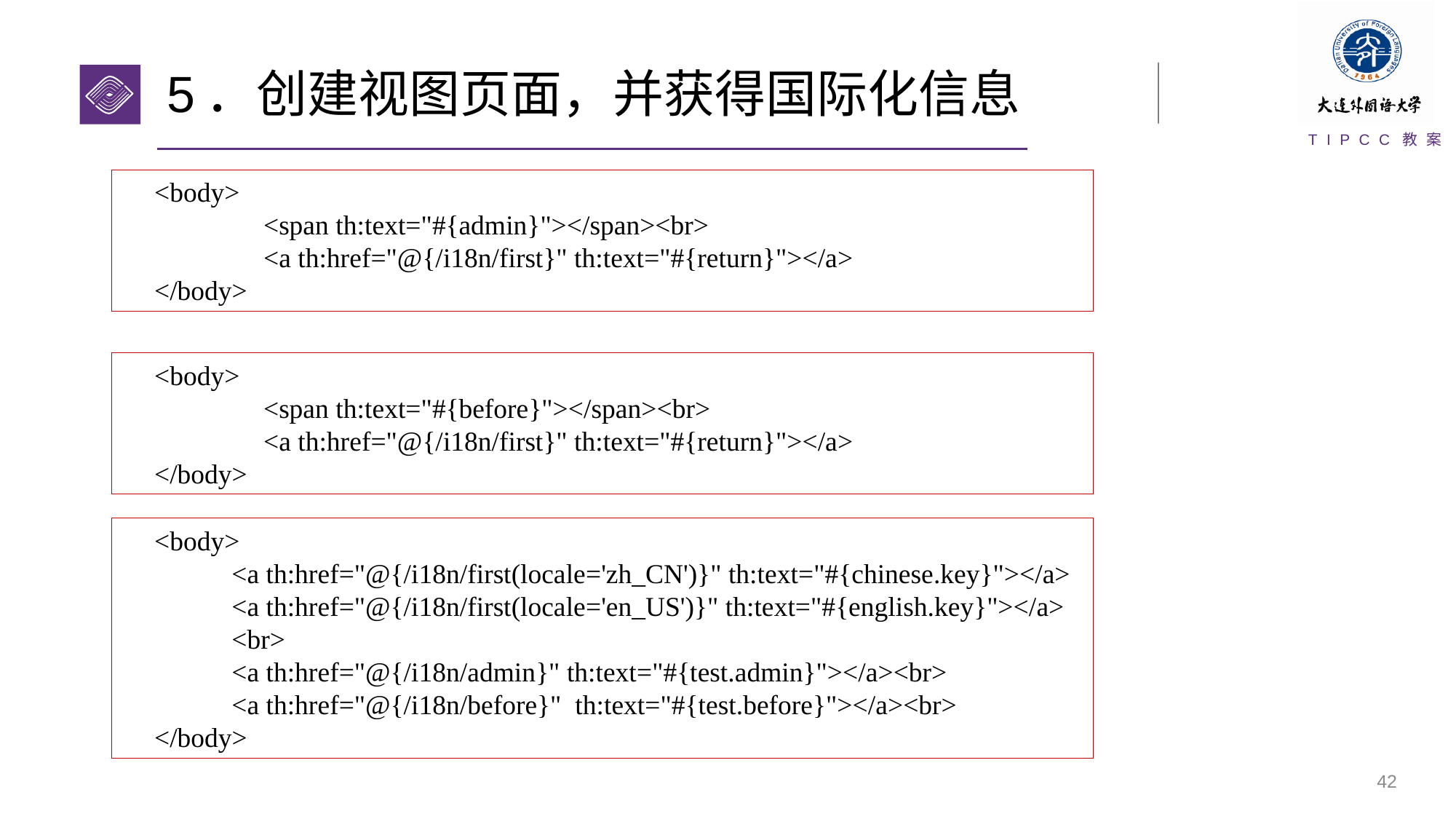

# 5．创建视图页面，并获得国际化信息
<body>
	<span th:text="#{admin}"></span><br>
	<a th:href="@{/i18n/first}" th:text="#{return}"></a>
</body>
<body>
	<span th:text="#{before}"></span><br>
	<a th:href="@{/i18n/first}" th:text="#{return}"></a>
</body>
<body>
	<a th:href="@{/i18n/first(locale='zh_CN')}" th:text="#{chinese.key}"></a>
	<a th:href="@{/i18n/first(locale='en_US')}" th:text="#{english.key}"></a>
	<br>
	<a th:href="@{/i18n/admin}" th:text="#{test.admin}"></a><br>
	<a th:href="@{/i18n/before}"  th:text="#{test.before}"></a><br>
</body>
42